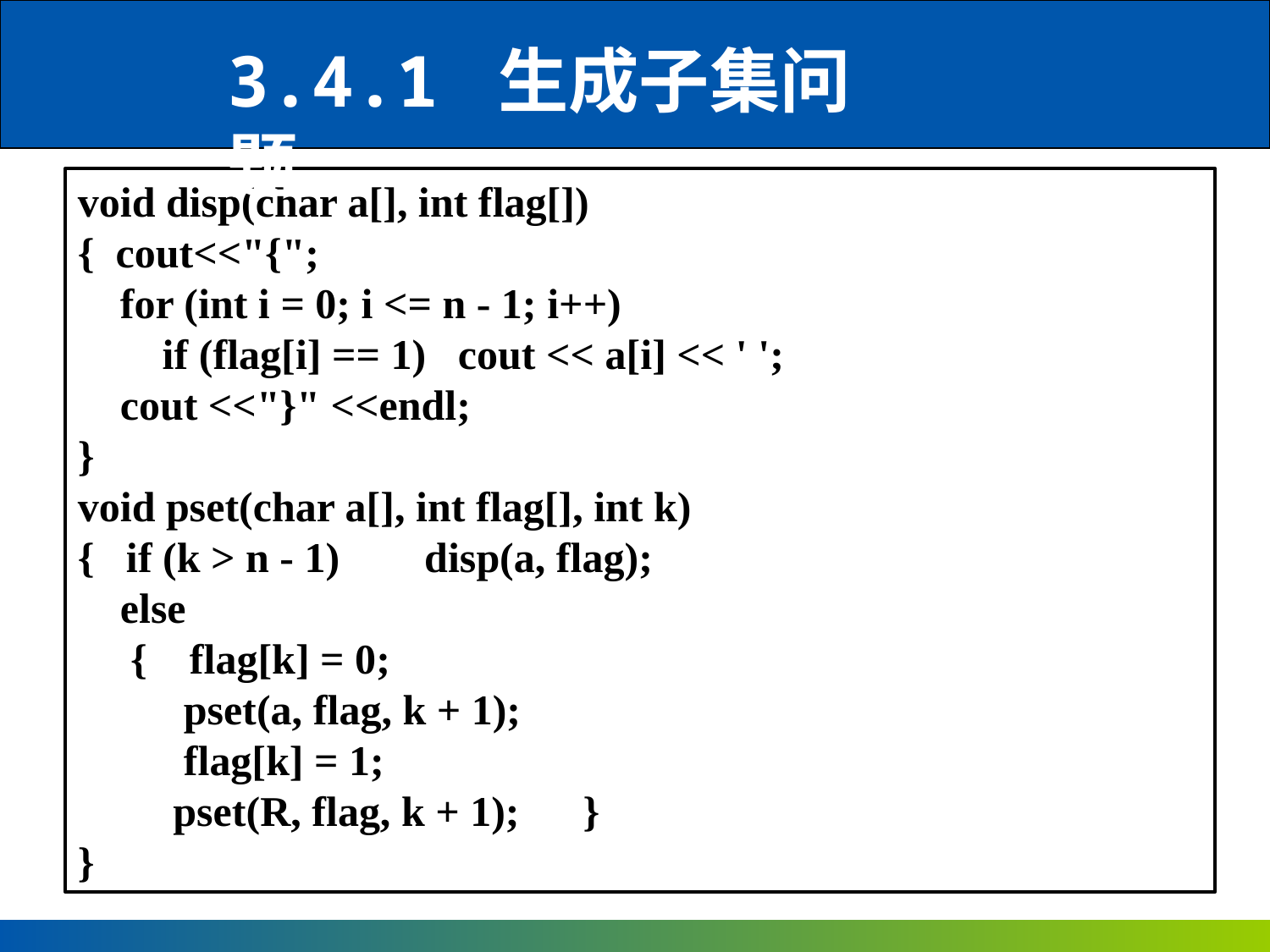

3.4.1 生成子集问题
void disp(char a[], int flag[])
{  cout<<"{";
    for (int i = 0; i <= n - 1; i++)
        if (flag[i] == 1)   cout << a[i] << ' ';
    cout <<"}" <<endl;
}
void pset(char a[], int flag[], int k)
{   if (k > n - 1)        disp(a, flag);
    else
     {    flag[k] = 0;
          pset(a, flag, k + 1);
          flag[k] = 1;
         pset(R, flag, k + 1);      }
}